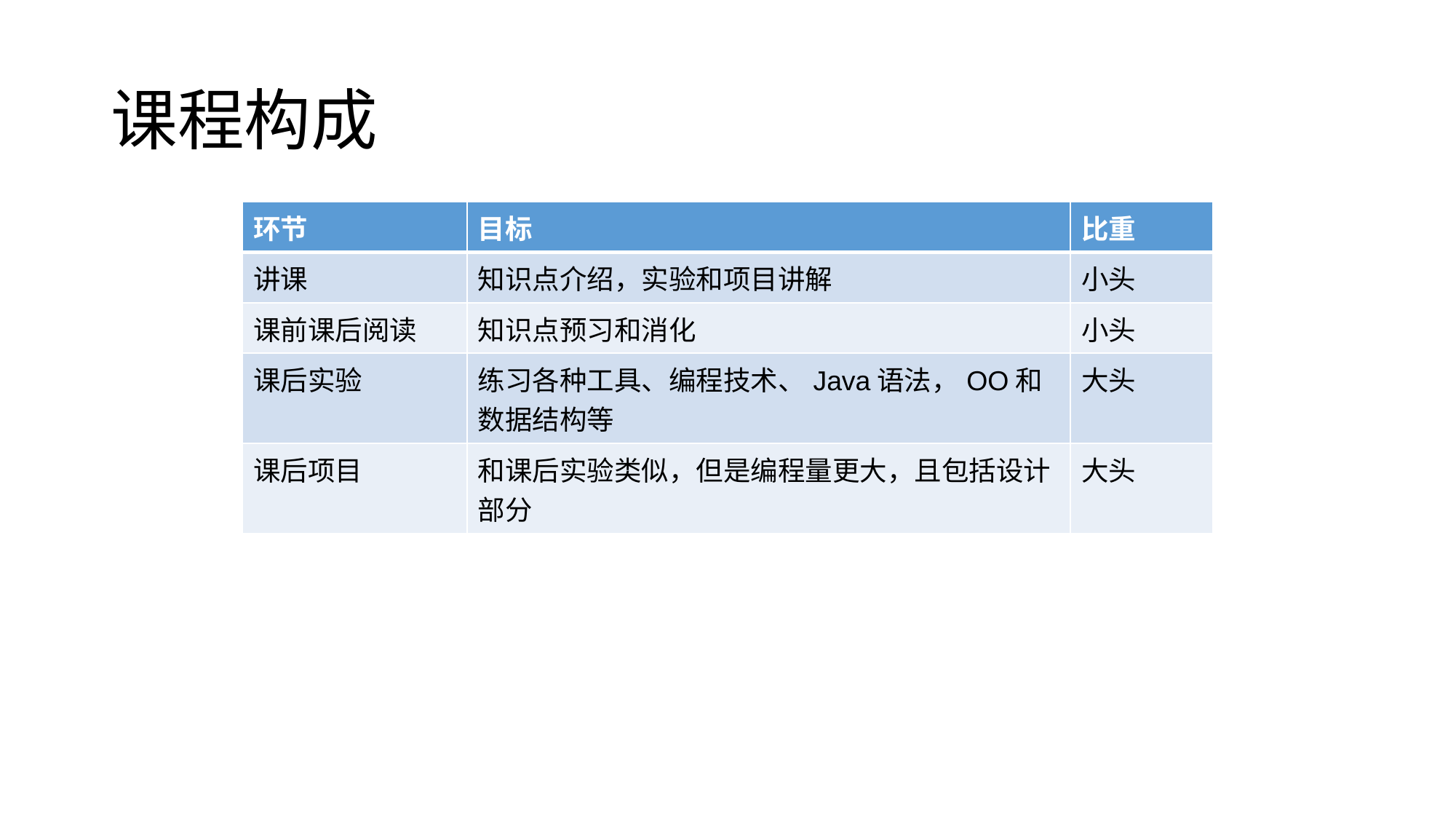

# 课程构成
| 环节 | 目标 | 比重 |
| --- | --- | --- |
| 讲课 | 知识点介绍，实验和项目讲解 | 小头 |
| 课前课后阅读 | 知识点预习和消化 | 小头 |
| 课后实验 | 练习各种工具、编程技术、Java语法，OO和数据结构等 | 大头 |
| 课后项目 | 和课后实验类似，但是编程量更大，且包括设计部分 | 大头 |